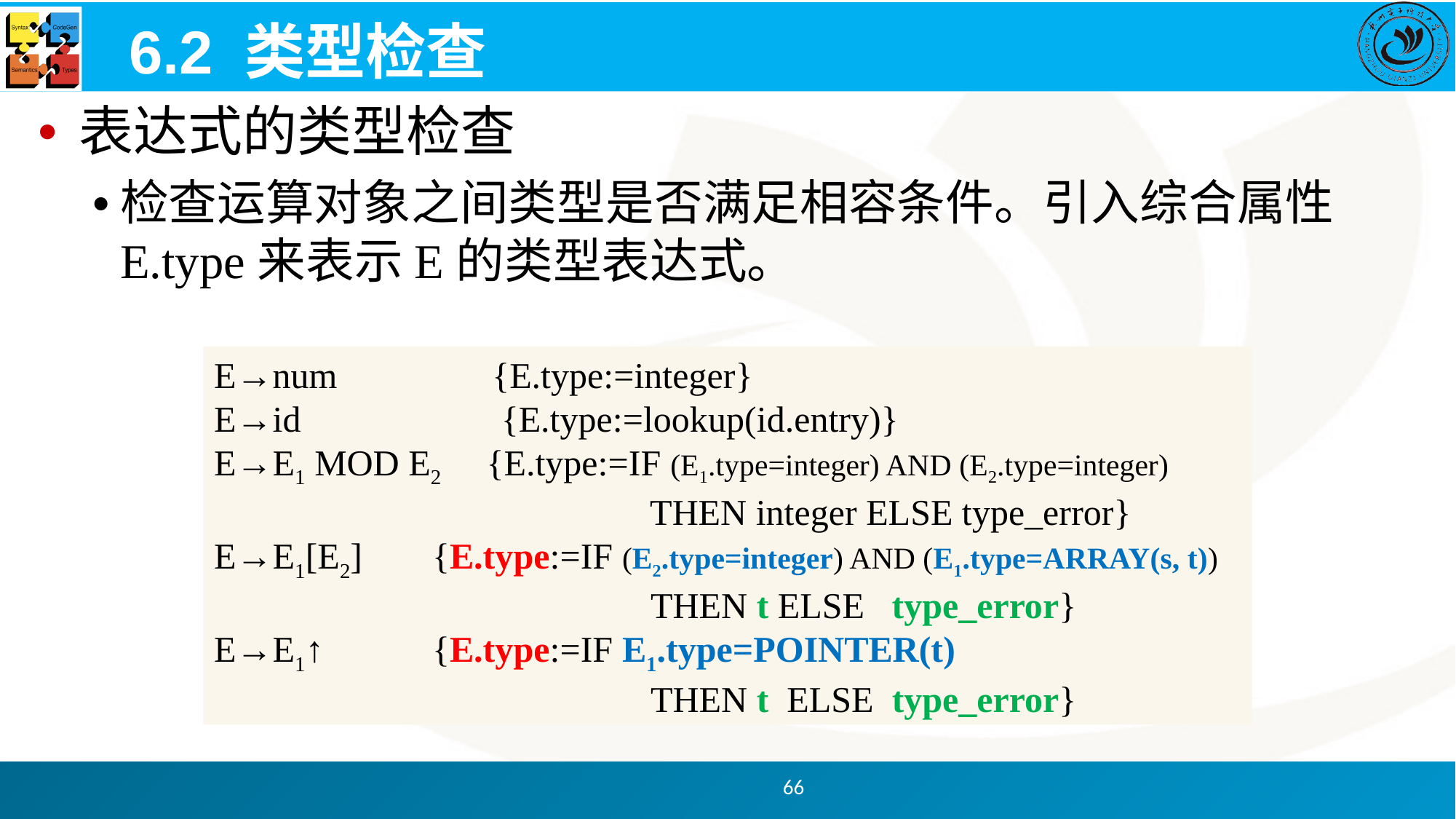

# 6.2 类型检查
表达式的类型检查
检查运算对象之间类型是否满足相容条件。引入综合属性E.type来表示E的类型表达式。
E→num                 {E.type:=integer}
E→id                      {E.type:=lookup(id.entry)}
E→E1 MOD E2     {E.type:=IF (E1.type=integer) AND (E2.type=integer)
            		            THEN integer ELSE type_error}
E→E1[E2]   	{E.type:=IF (E2.type=integer) AND (E1.type=ARRAY(s, t))
             		    	THEN t ELSE   type_error}
E→E1↑   	{E.type:=IF E1.type=POINTER(t)
                       	         		THEN t  ELSE  type_error}
66